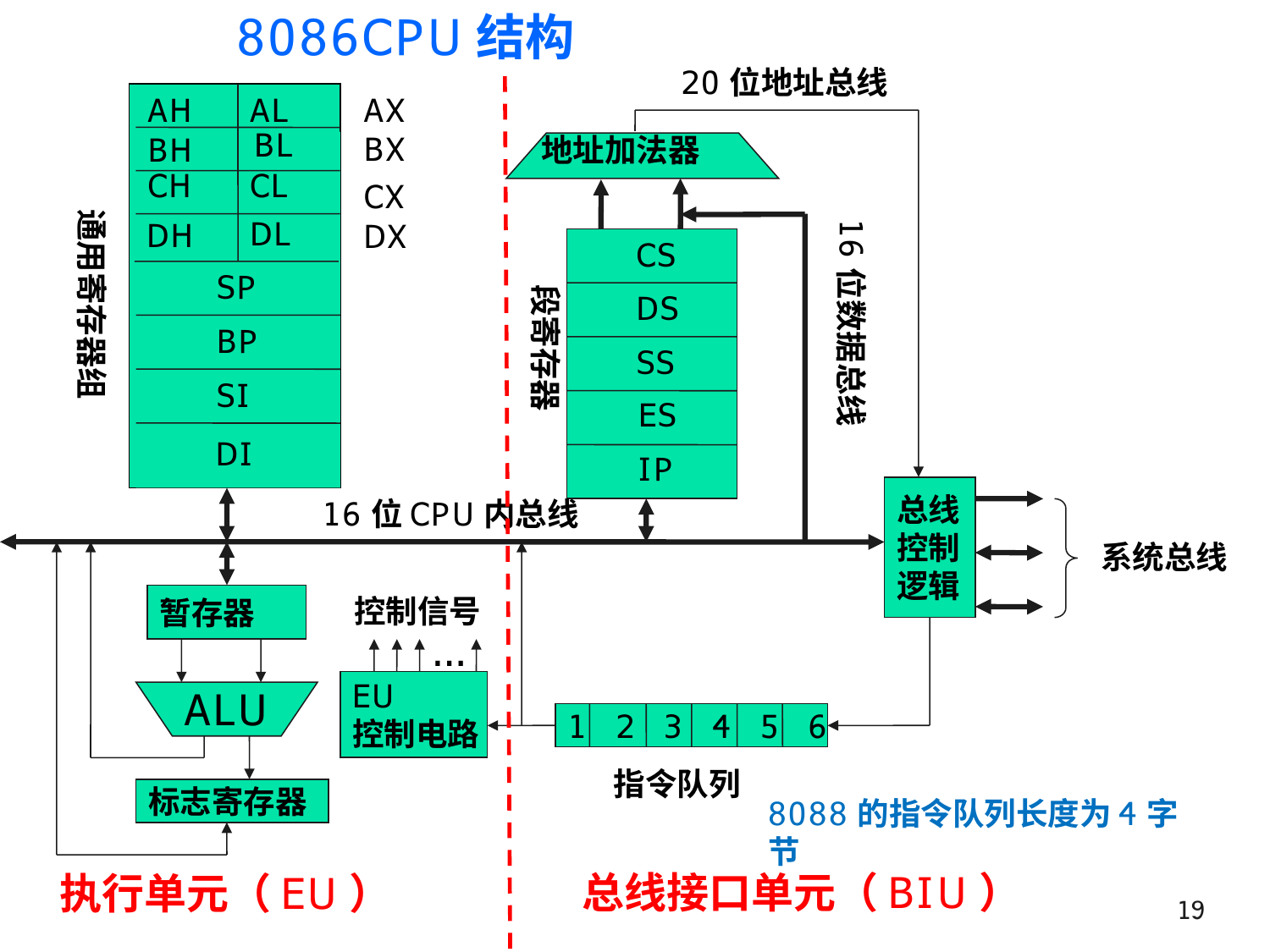

8086CPU结构
20位地址总线

AH

AL
AX

BL
BX
BH
地址加法器

CH
CL

CX

通用寄存器组
DL
16位数据总线
DH
DX

CS

SP
段寄存器

DS

BP

SS

SI
ES

DI
IP

总线
控制
逻辑

16位CPU内总线

系统总线

暂存器
控制信号

…

EU
控制电路
ALU
1   2   3   4   5   6

指令队列
标志寄存器
8088的指令队列长度为4字节

总线接口单元（BIU）
执行单元（EU）
19